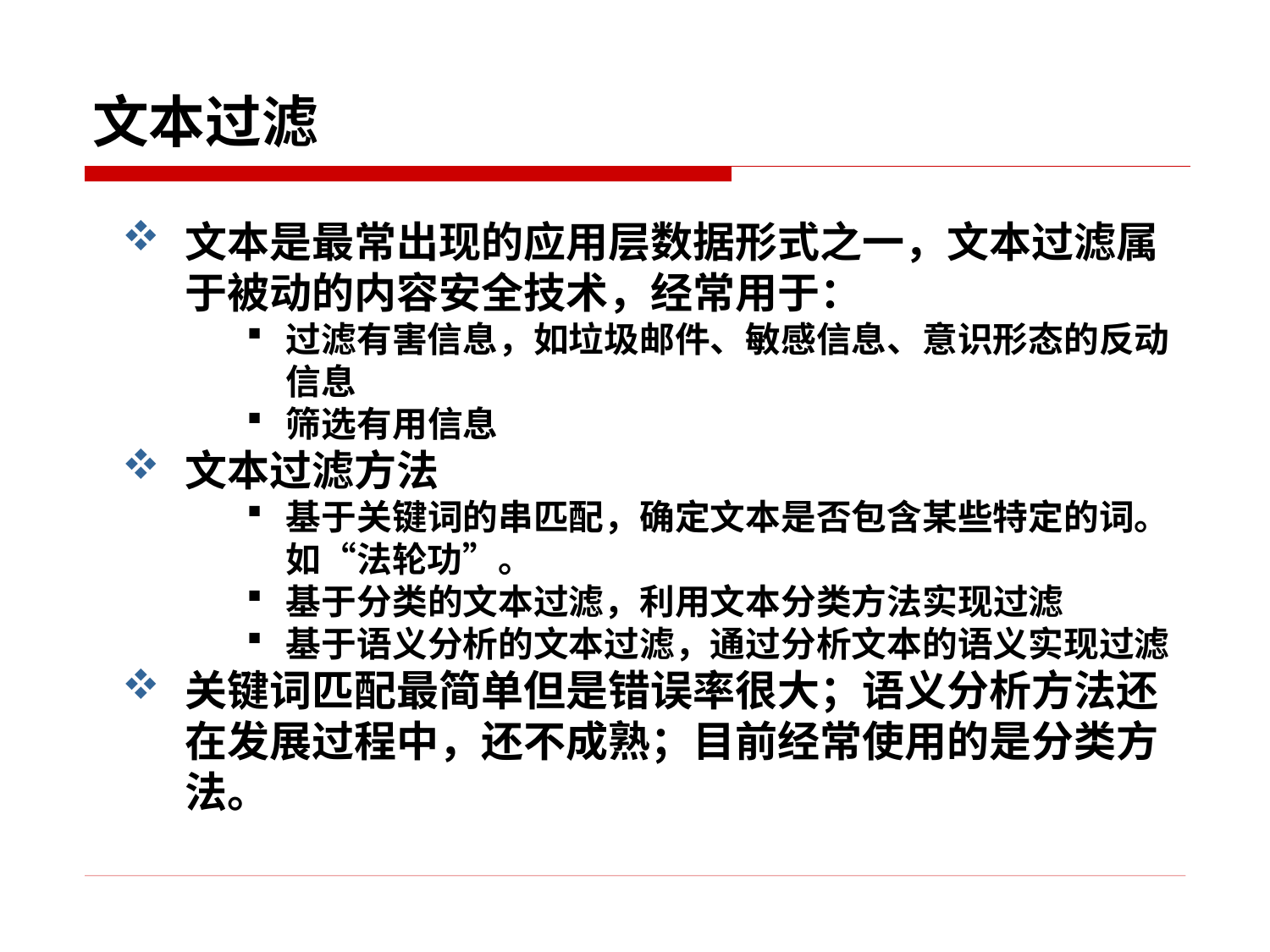

# 文本过滤
文本是最常出现的应用层数据形式之一，文本过滤属于被动的内容安全技术，经常用于：
过滤有害信息，如垃圾邮件、敏感信息、意识形态的反动信息
筛选有用信息
文本过滤方法
基于关键词的串匹配，确定文本是否包含某些特定的词。如“法轮功”。
基于分类的文本过滤，利用文本分类方法实现过滤
基于语义分析的文本过滤，通过分析文本的语义实现过滤
关键词匹配最简单但是错误率很大；语义分析方法还在发展过程中，还不成熟；目前经常使用的是分类方法。